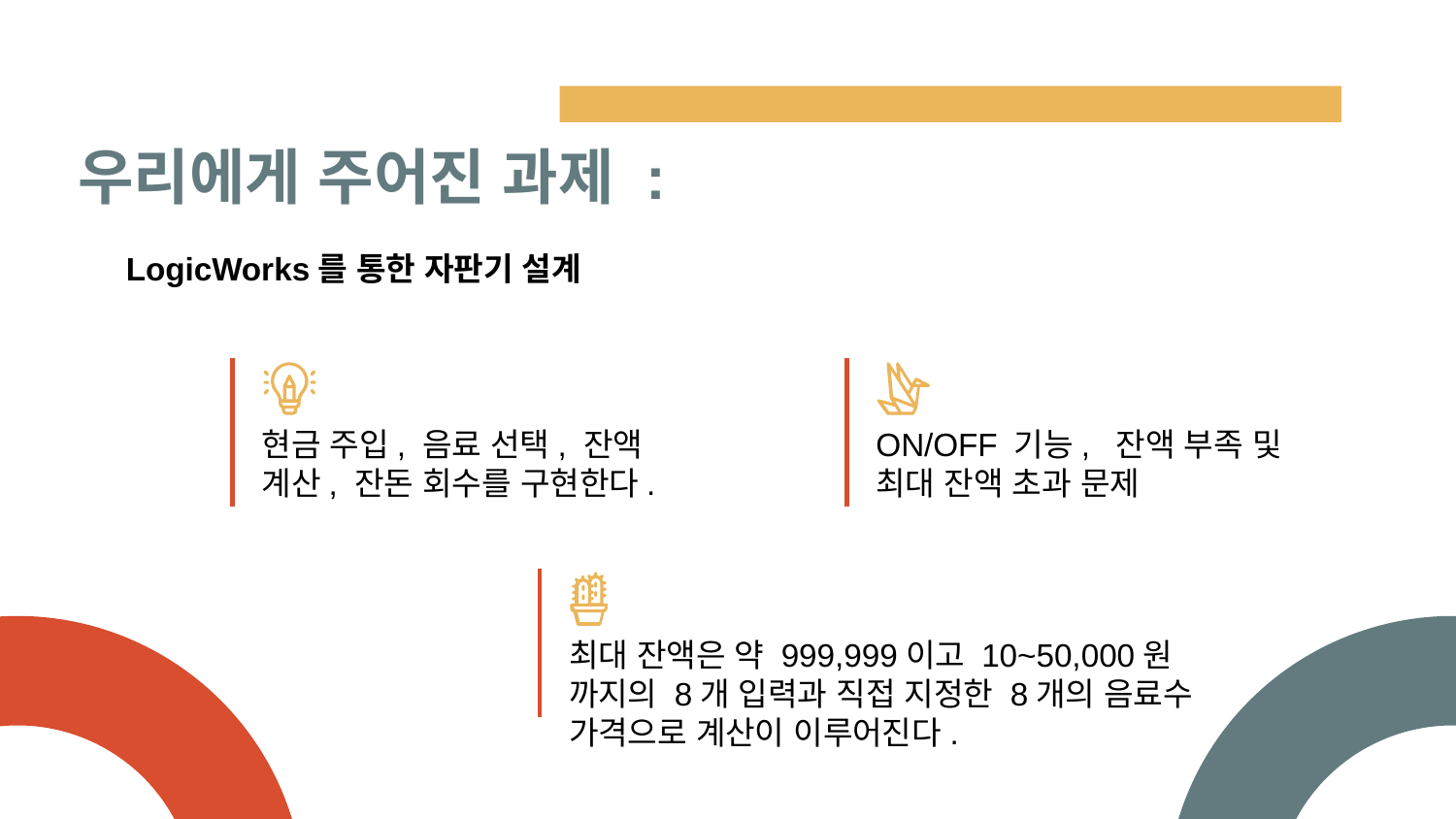

# 우리에게 주어진 과제 :
LogicWorks를 통한 자판기 설계

현금 주입, 음료 선택, 잔액 계산, 잔돈 회수를 구현한다.
ON/OFF 기능,  잔액 부족 및 최대 잔액 초과 문제

최대 잔액은 약 999,999이고 10~50,000원 까지의 8개 입력과 직접 지정한 8개의 음료수 가격으로 계산이 이루어진다.